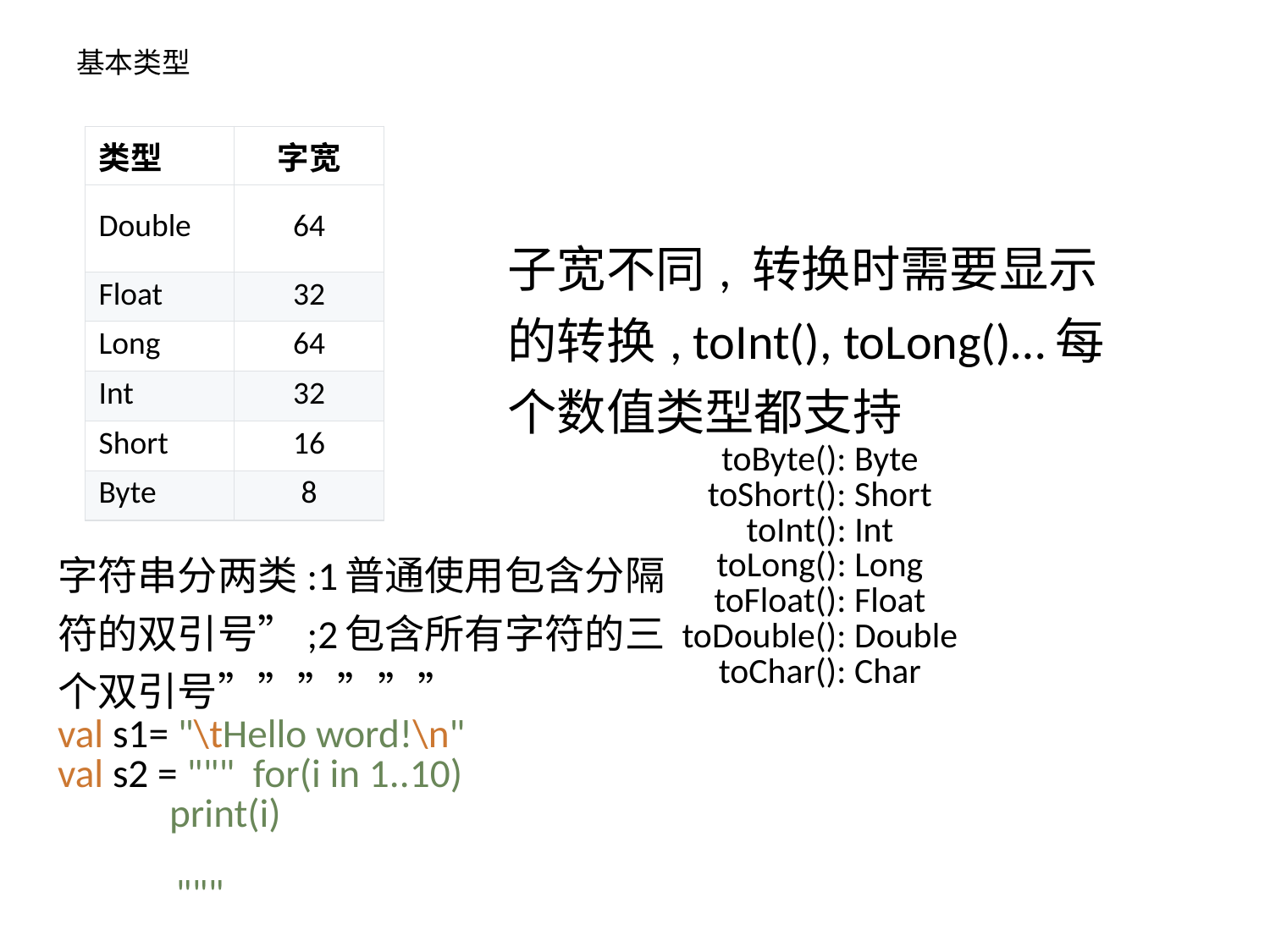

# 基本类型
| 类型 | 字宽 |
| --- | --- |
| Double | 64 |
| Float | 32 |
| Long | 64 |
| Int | 32 |
| Short | 16 |
| Byte | 8 |
子宽不同, 转换时需要显示的转换, toInt(), toLong()…每个数值类型都支持
toByte(): Byte
toShort(): Short
toInt(): Int
toLong(): Long
toFloat(): Float
toDouble(): Double
toChar(): Char

字符串分两类:1普通使用包含分隔符的双引号”;2包含所有字符的三个双引号””””””
val s1= "\tHello word!\n"
val s2 = """  for(i in 1..10)
           		 print(i)
             """